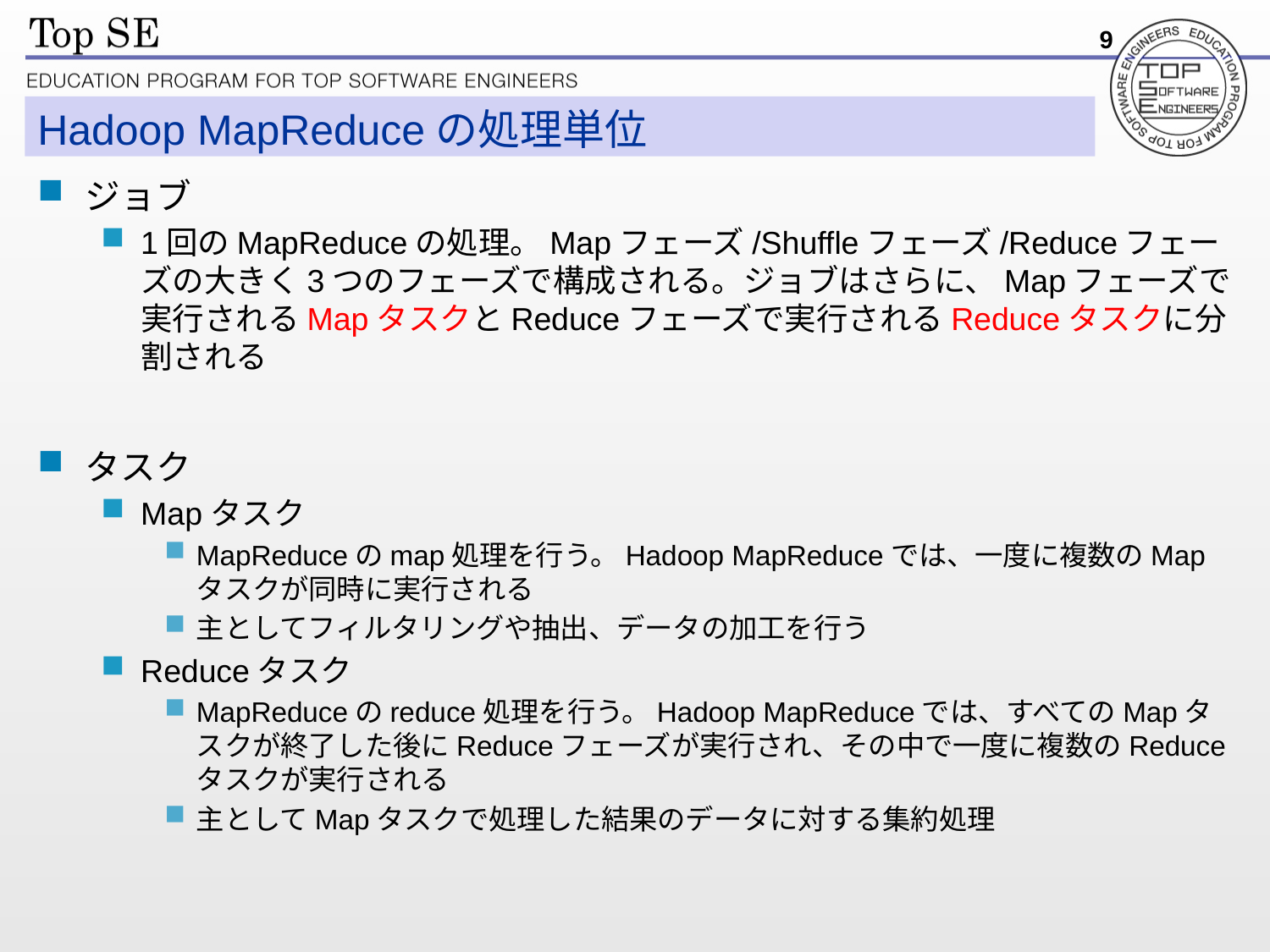

9
# Hadoop MapReduceの処理単位
ジョブ
1回のMapReduceの処理。Mapフェーズ/Shuffleフェーズ/Reduceフェーズの大きく3つのフェーズで構成される。ジョブはさらに、Mapフェーズで実行されるMapタスクとReduceフェーズで実行されるReduceタスクに分割される

タスク
Mapタスク
MapReduceのmap処理を行う。Hadoop MapReduceでは、一度に複数のMapタスクが同時に実行される
主としてフィルタリングや抽出、データの加工を行う
Reduceタスク
MapReduceのreduce処理を行う。Hadoop MapReduceでは、すべてのMapタスクが終了した後にReduceフェーズが実行され、その中で一度に複数のReduceタスクが実行される
主としてMapタスクで処理した結果のデータに対する集約処理